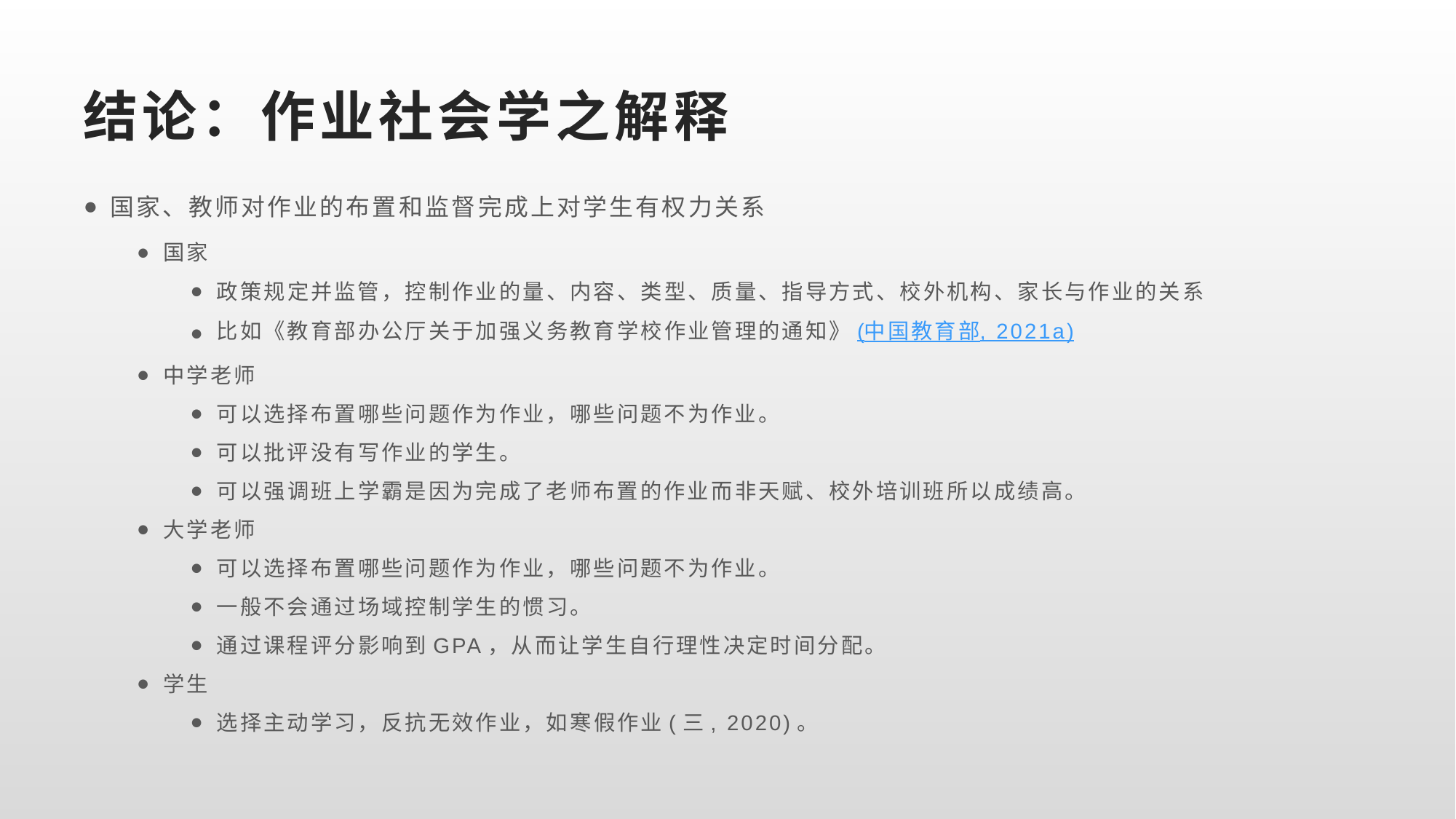

# 结论：作业社会学之解释
国家、教师对作业的布置和监督完成上对学生有权力关系
国家
政策规定并监管，控制作业的量、内容、类型、质量、指导方式、校外机构、家长与作业的关系
比如《教育部办公厅关于加强义务教育学校作业管理的通知》(中国教育部, 2021a)
中学老师
可以选择布置哪些问题作为作业，哪些问题不为作业。
可以批评没有写作业的学生。
可以强调班上学霸是因为完成了老师布置的作业而非天赋、校外培训班所以成绩高。
大学老师
可以选择布置哪些问题作为作业，哪些问题不为作业。
一般不会通过场域控制学生的惯习。
通过课程评分影响到GPA，从而让学生自行理性决定时间分配。
学生
选择主动学习，反抗无效作业，如寒假作业(三, 2020)。